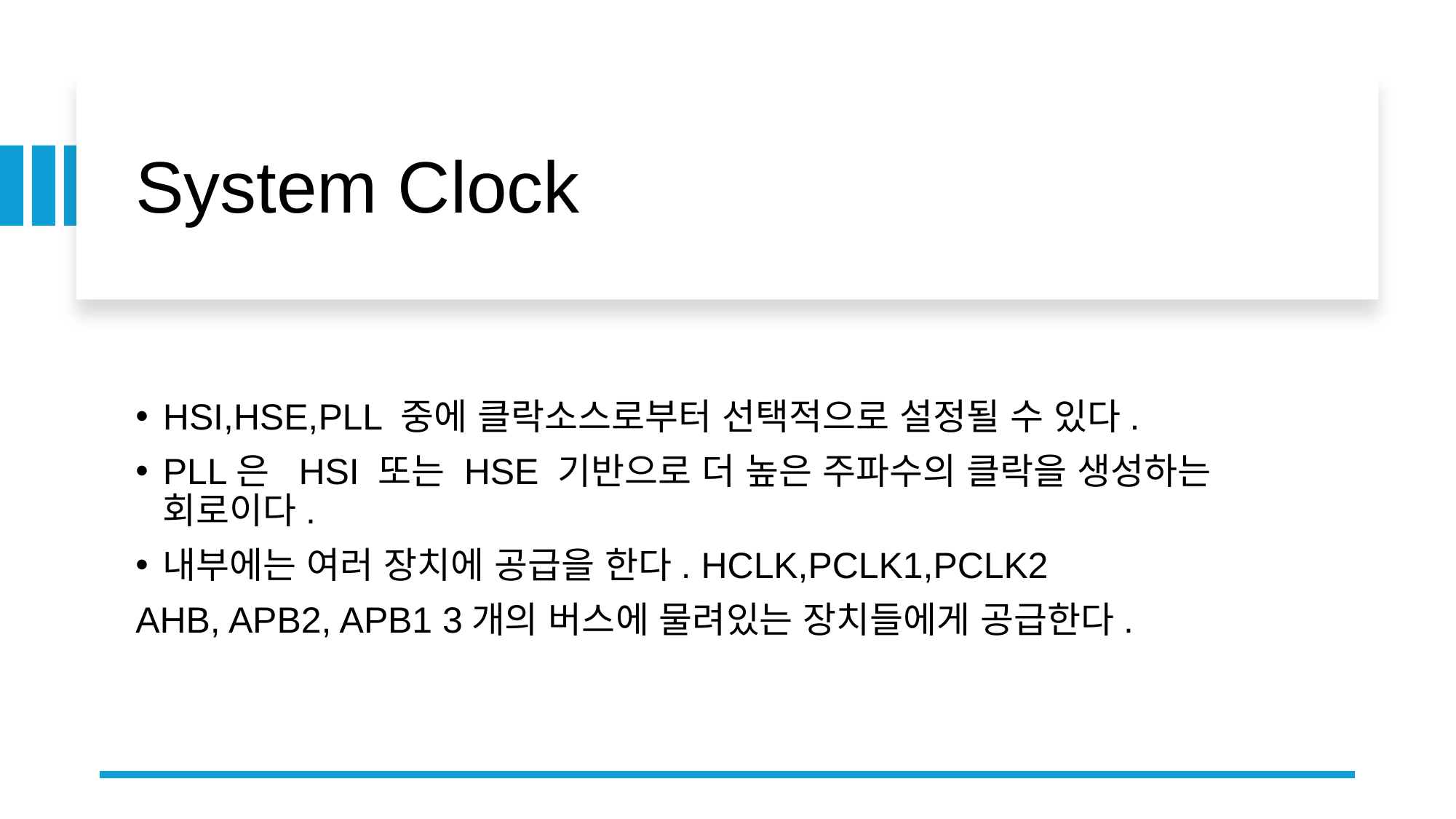

# System Clock

HSI,HSE,PLL 중에 클락소스로부터 선택적으로 설정될 수 있다.
PLL은  HSI 또는 HSE 기반으로 더 높은 주파수의 클락을 생성하는 회로이다.
내부에는 여러 장치에 공급을 한다. HCLK,PCLK1,PCLK2​
AHB, APB2, APB1 3개의 버스에 물려있는 장치들에게 공급한다.